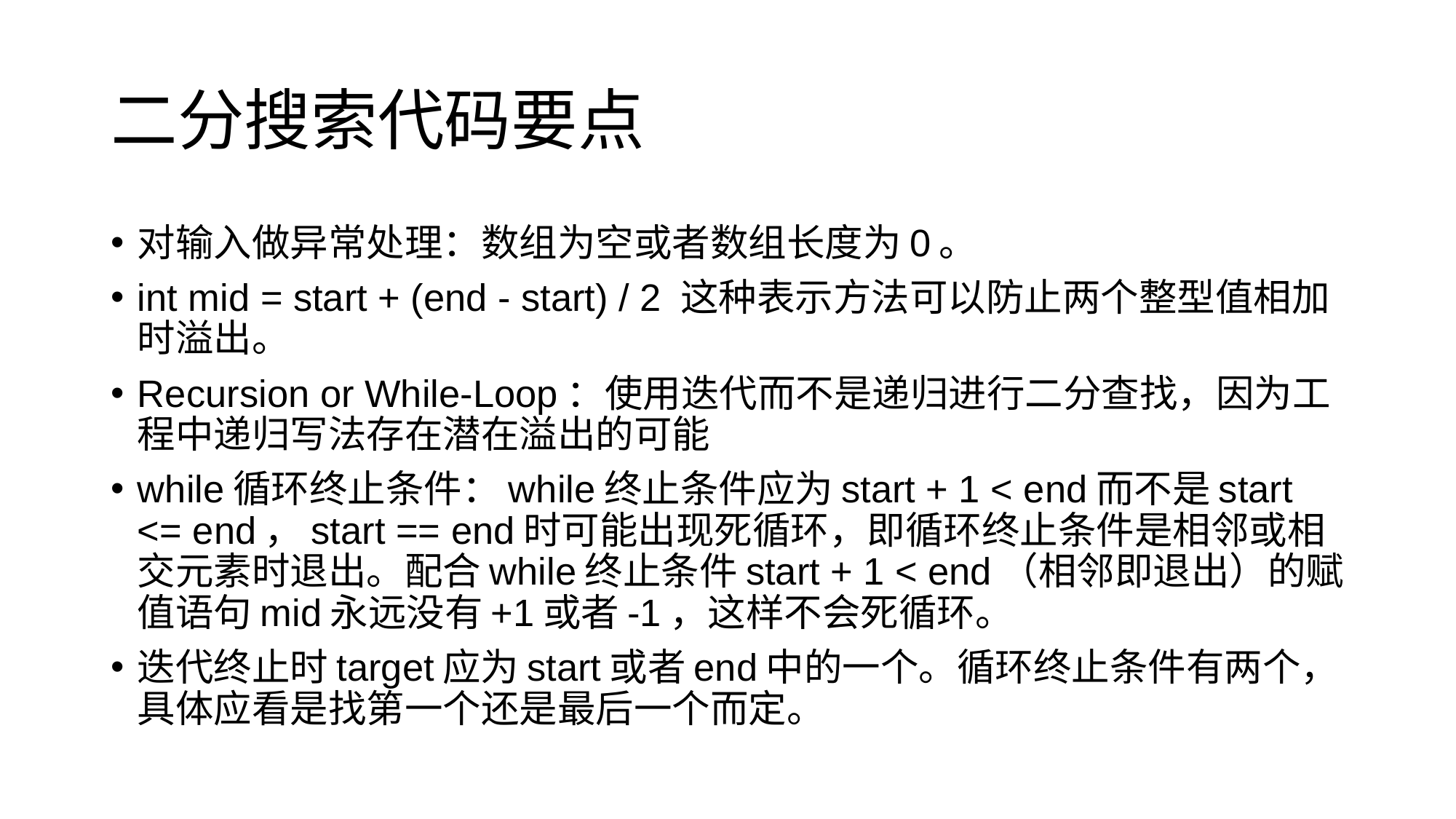

# 二分搜索代码要点
对输入做异常处理：数组为空或者数组长度为0。
int mid = start + (end - start) / 2 这种表示方法可以防止两个整型值相加时溢出。
Recursion or While-Loop：使用迭代而不是递归进行二分查找，因为工程中递归写法存在潜在溢出的可能
while循环终止条件：while终止条件应为start + 1 < end而不是start <= end，start == end时可能出现死循环，即循环终止条件是相邻或相交元素时退出。配合while终止条件start + 1 < end（相邻即退出）的赋值语句mid永远没有+1或者-1，这样不会死循环。
迭代终止时target应为start或者end中的一个。循环终止条件有两个，具体应看是找第一个还是最后一个而定。